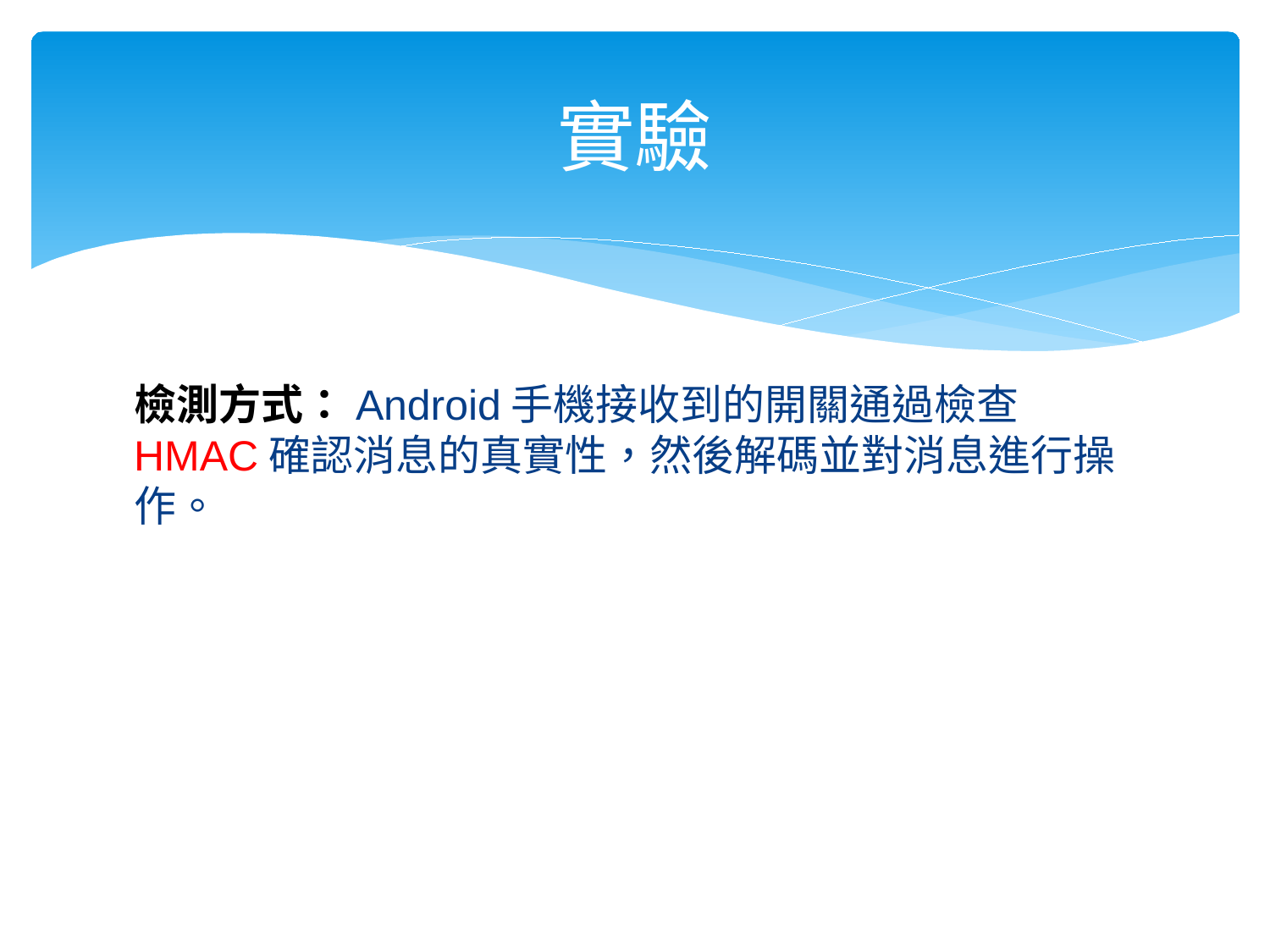

# 實驗
檢測方式：Android手機接收到的開關通過檢查HMAC確認消息的真實性，然後解碼並對消息進行操作。